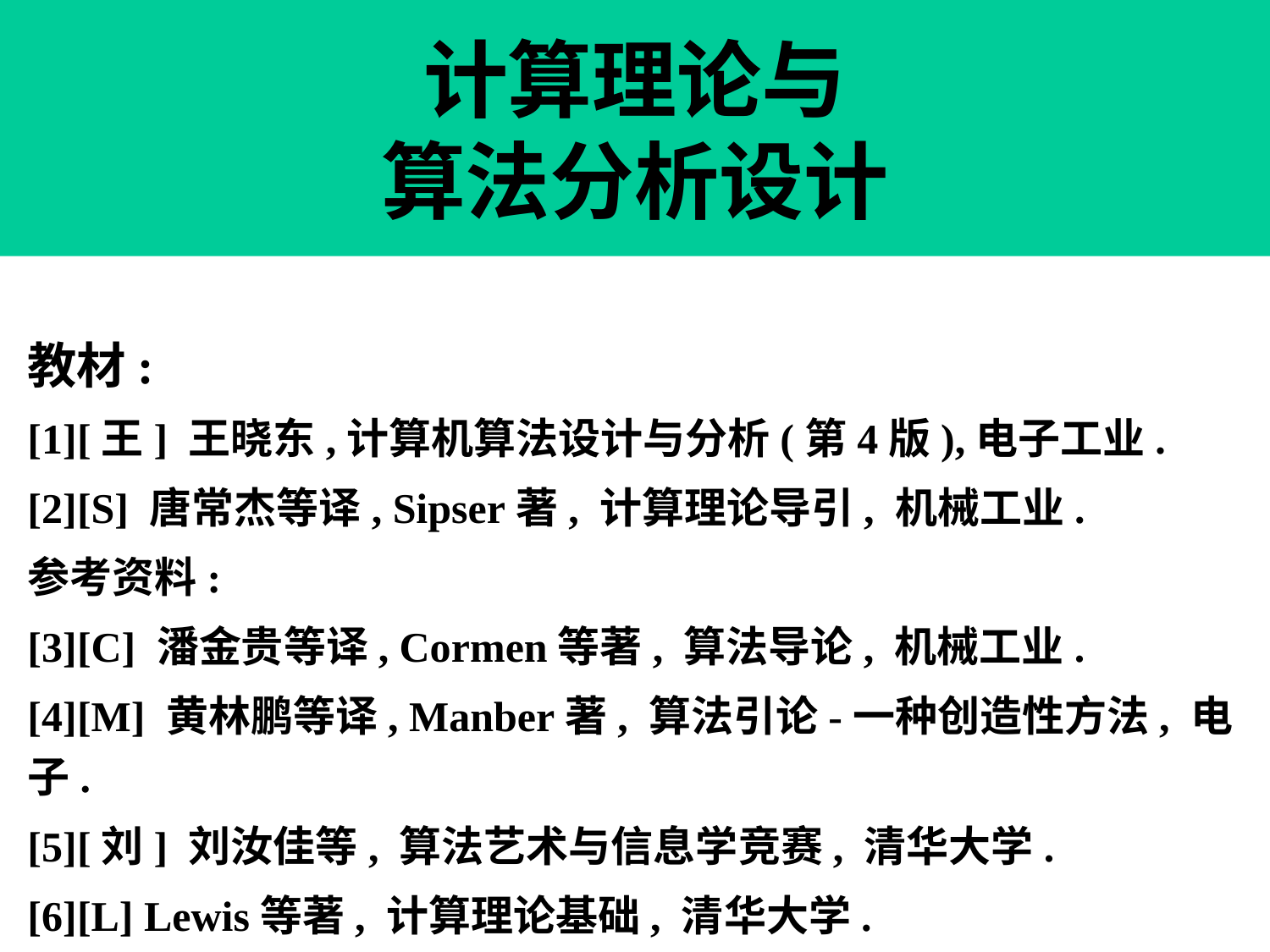

# 计算理论与 算法分析设计
教材:
[1][王] 王晓东,计算机算法设计与分析(第4版),电子工业.
[2][S] 唐常杰等译, Sipser著, 计算理论导引, 机械工业.
参考资料:
[3][C] 潘金贵等译, Cormen等著, 算法导论, 机械工业.
[4][M] 黄林鹏等译, Manber著, 算法引论-一种创造性方法, 电子.
[5][刘] 刘汝佳等, 算法艺术与信息学竞赛, 清华大学.
[6][L] Lewis等著, 计算理论基础, 清华大学.